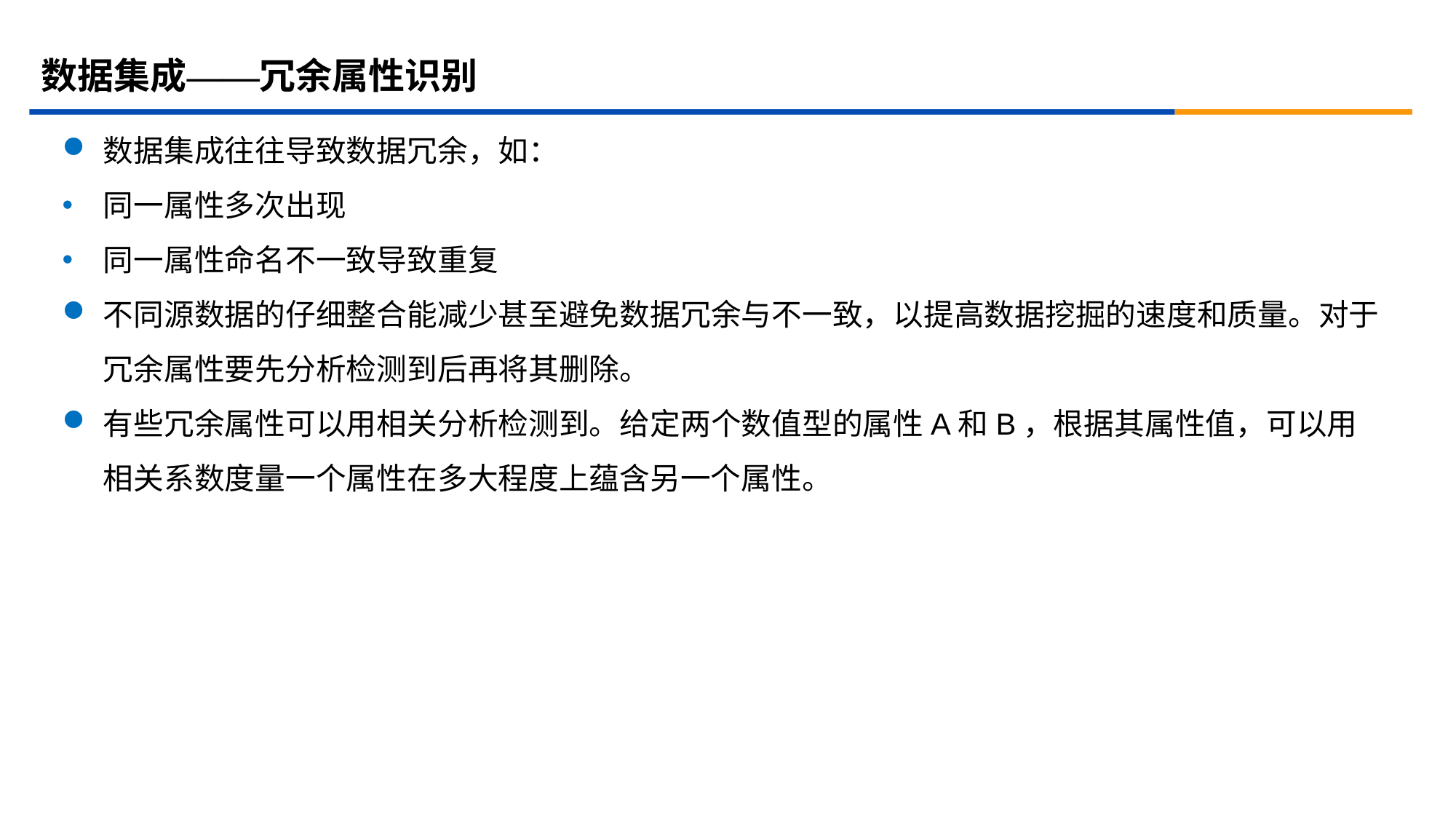

# 数据集成——冗余属性识别

数据集成往往导致数据冗余，如：
同一属性多次出现
同一属性命名不一致导致重复
不同源数据的仔细整合能减少甚至避免数据冗余与不一致，以提高数据挖掘的速度和质量。对于冗余属性要先分析检测到后再将其删除。
有些冗余属性可以用相关分析检测到。给定两个数值型的属性A和B，根据其属性值，可以用相关系数度量一个属性在多大程度上蕴含另一个属性。